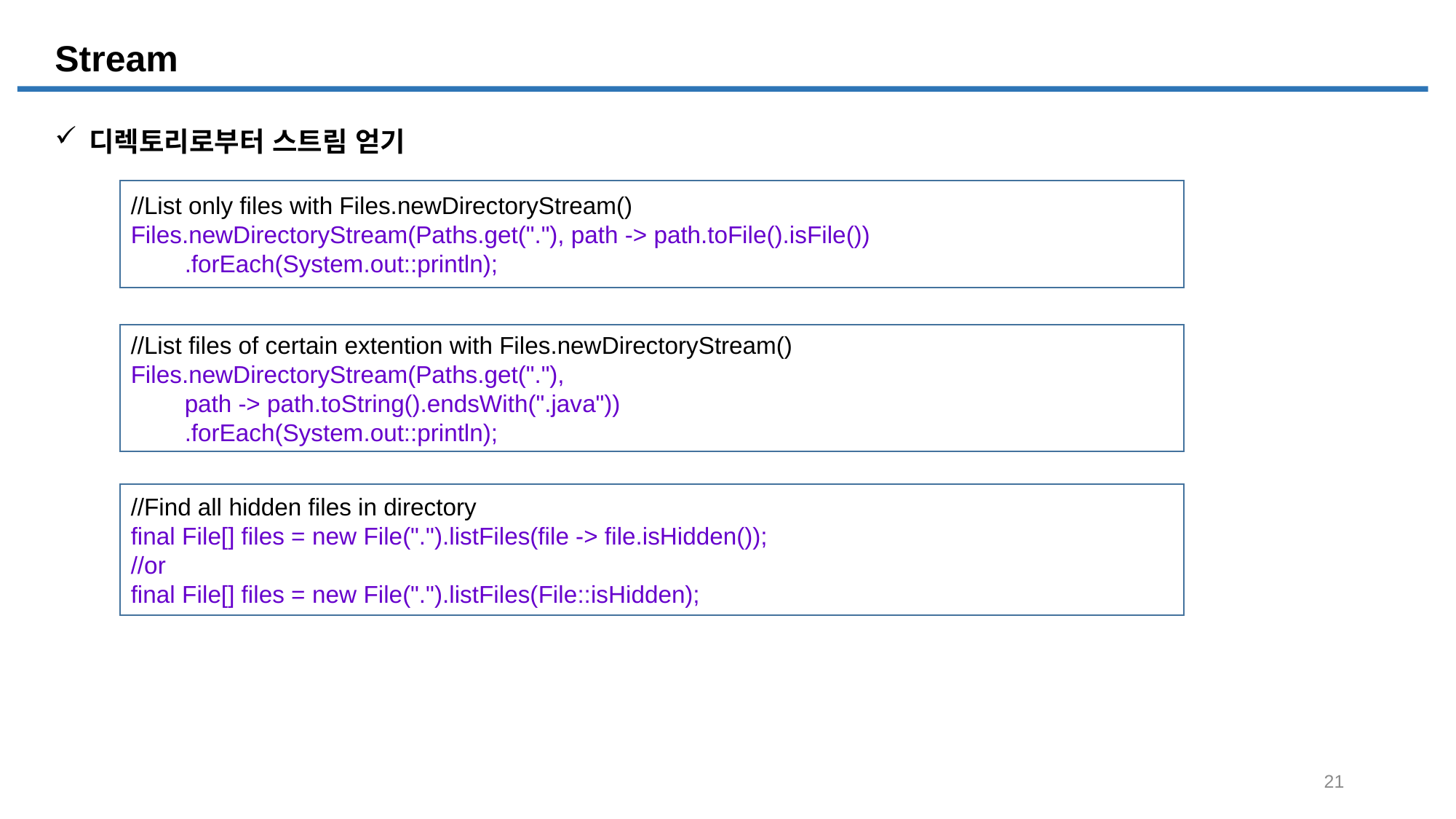

Stream

디렉토리로부터 스트림 얻기
//List only files with Files.newDirectoryStream()
Files.newDirectoryStream(Paths.get("."), path -> path.toFile().isFile())
        .forEach(System.out::println);
//List files of certain extention with Files.newDirectoryStream()
Files.newDirectoryStream(Paths.get("."),
        path -> path.toString().endsWith(".java"))
        .forEach(System.out::println);
//Find all hidden files in directory
final​ ​File​​[]​ files = ​new​ ​File​(​"."​).listFiles(file -> file.isHidden());
//or
final​ ​File​​[]​ files = ​new​ ​File​(​"."​).listFiles(​File​::isHidden);
21